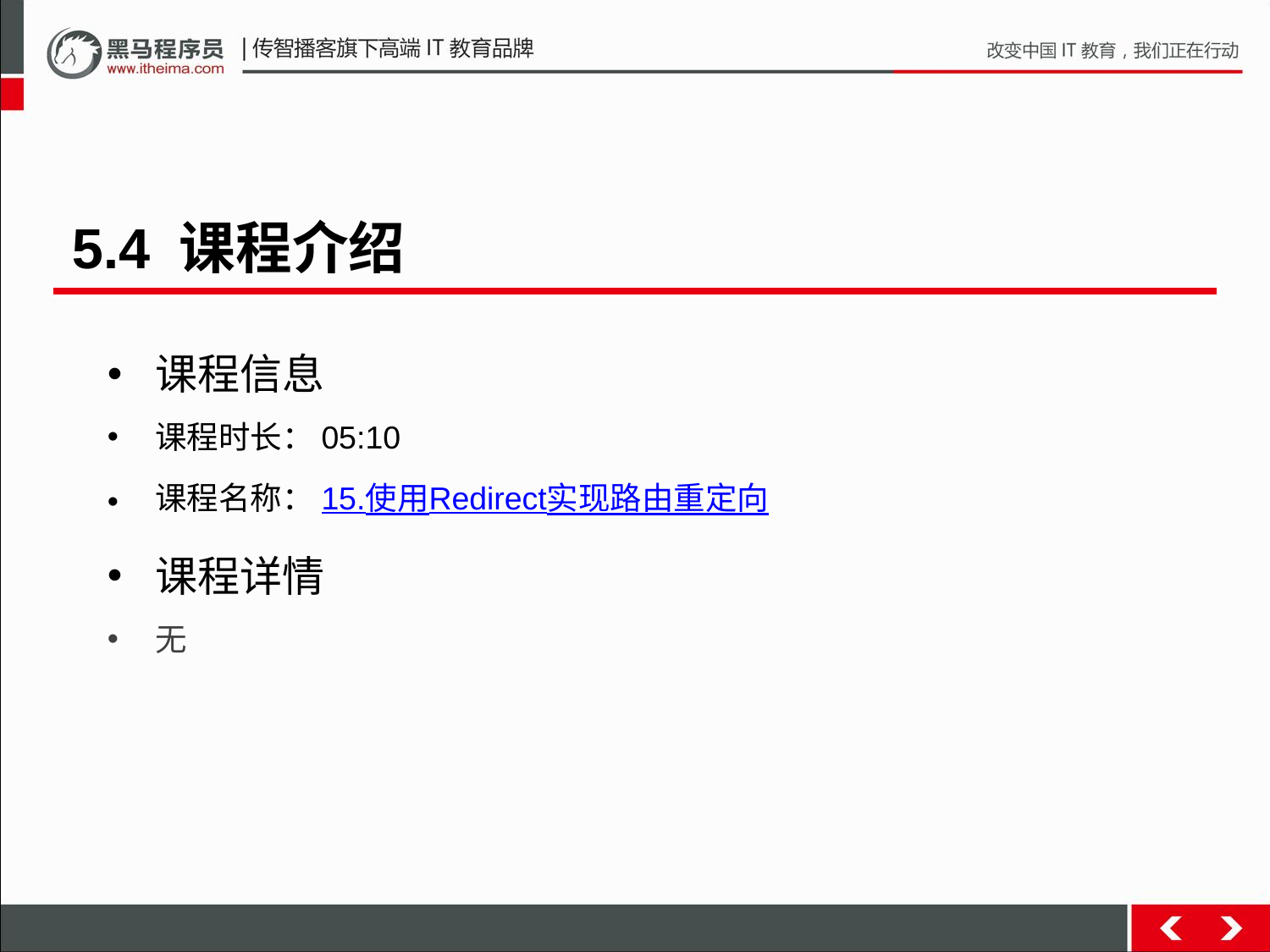

5.4 课程介绍
课程信息
课程时长：05:10
课程名称：15.使用Redirect实现路由重定向
课程详情
无